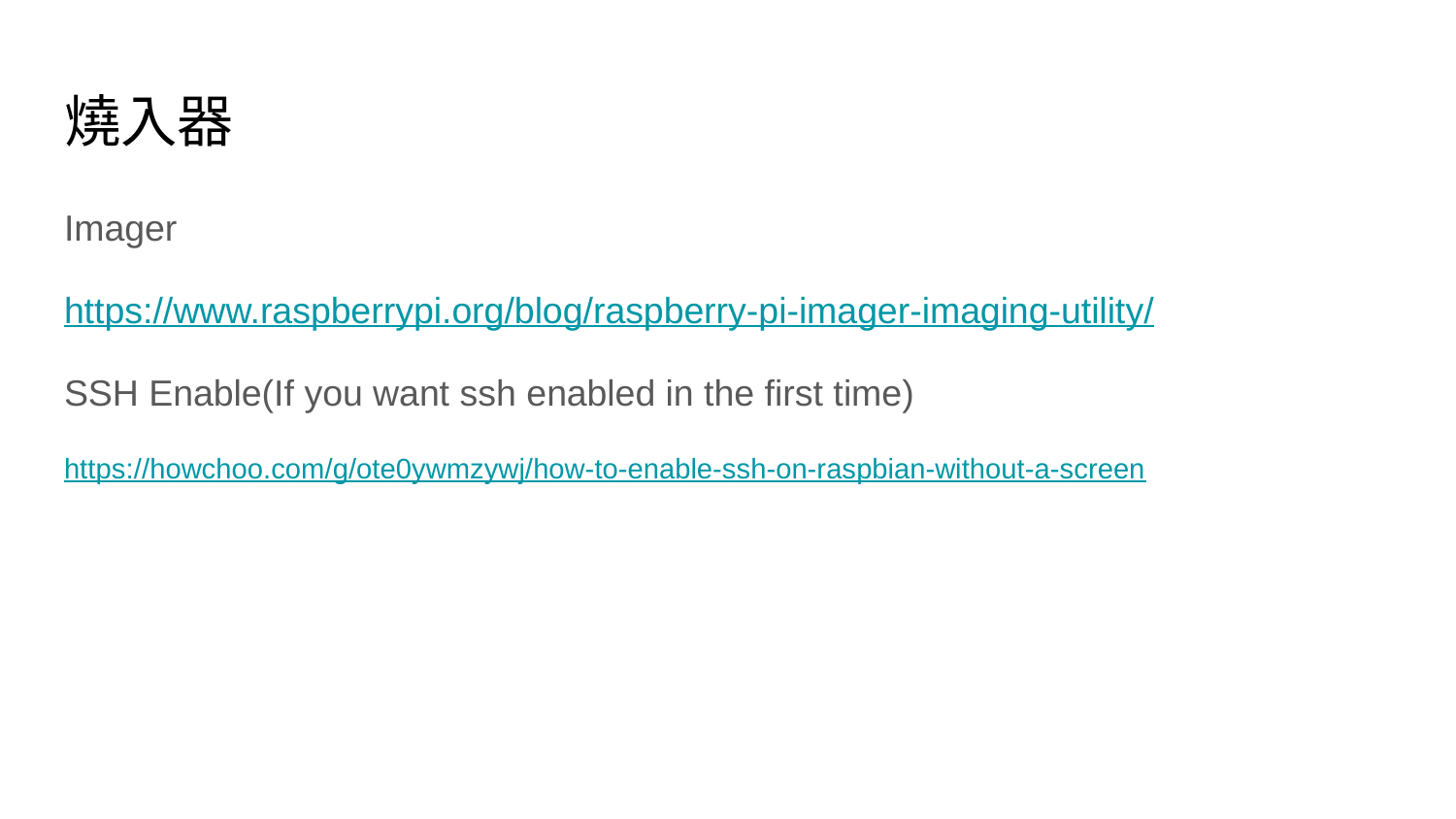

# 燒入器
Imager
https://www.raspberrypi.org/blog/raspberry-pi-imager-imaging-utility/
SSH Enable(If you want ssh enabled in the first time)
https://howchoo.com/g/ote0ywmzywj/how-to-enable-ssh-on-raspbian-without-a-screen